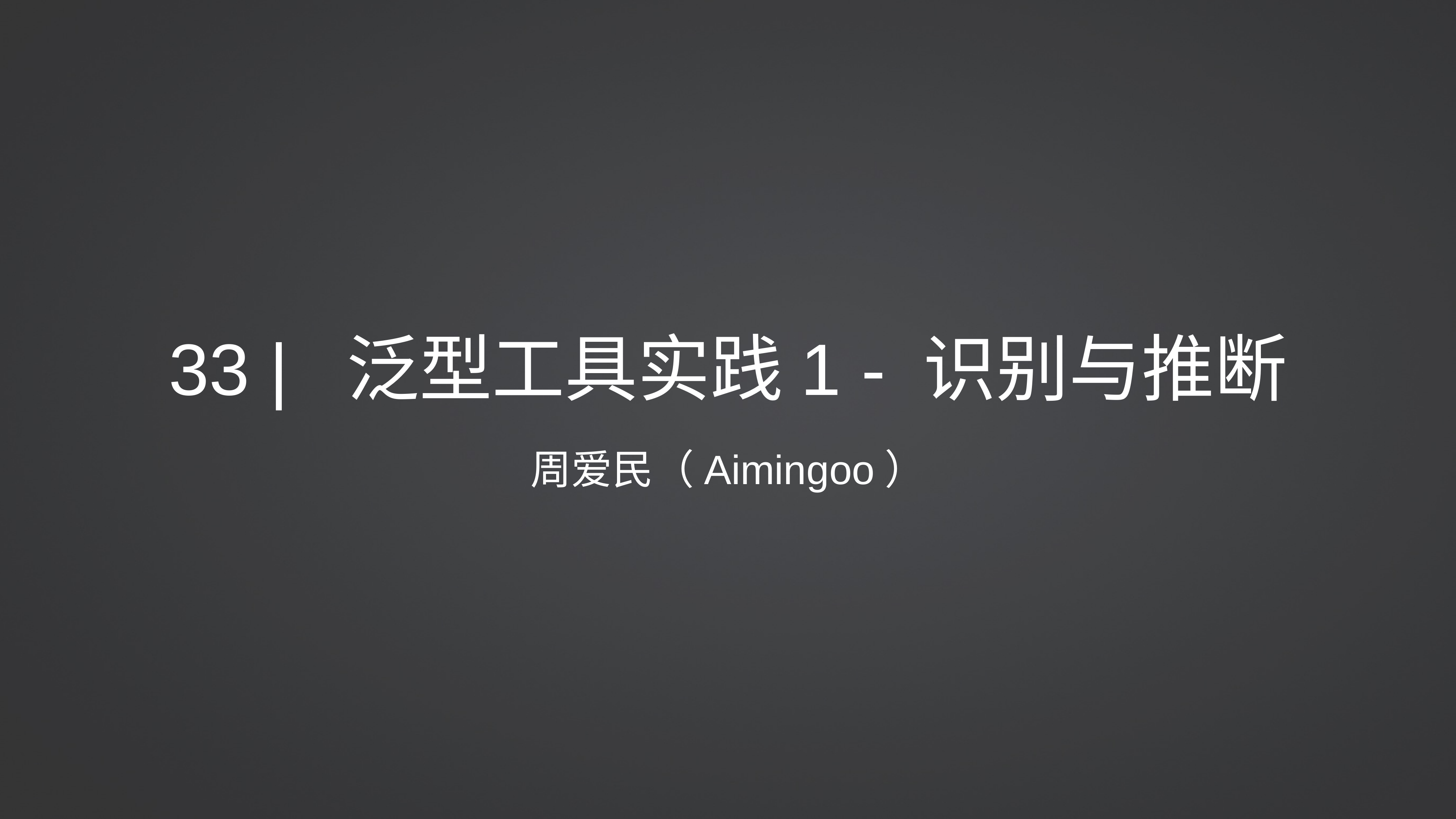

# 33 |  泛型工具实践1 - 识别与推断
周爱民（Aimingoo）